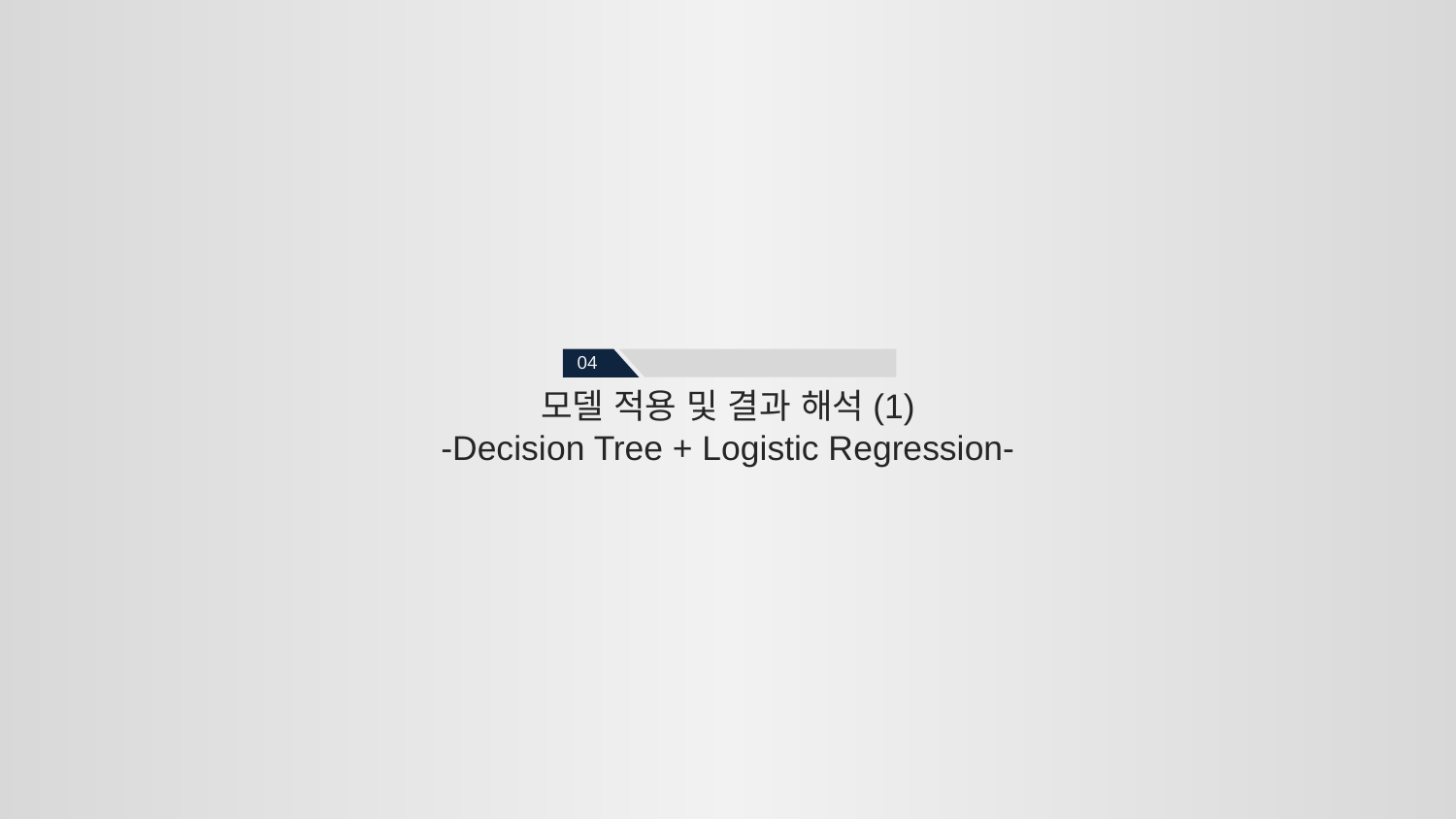

04

모델 적용 및 결과 해석(1)
-Decision Tree + Logistic Regression-